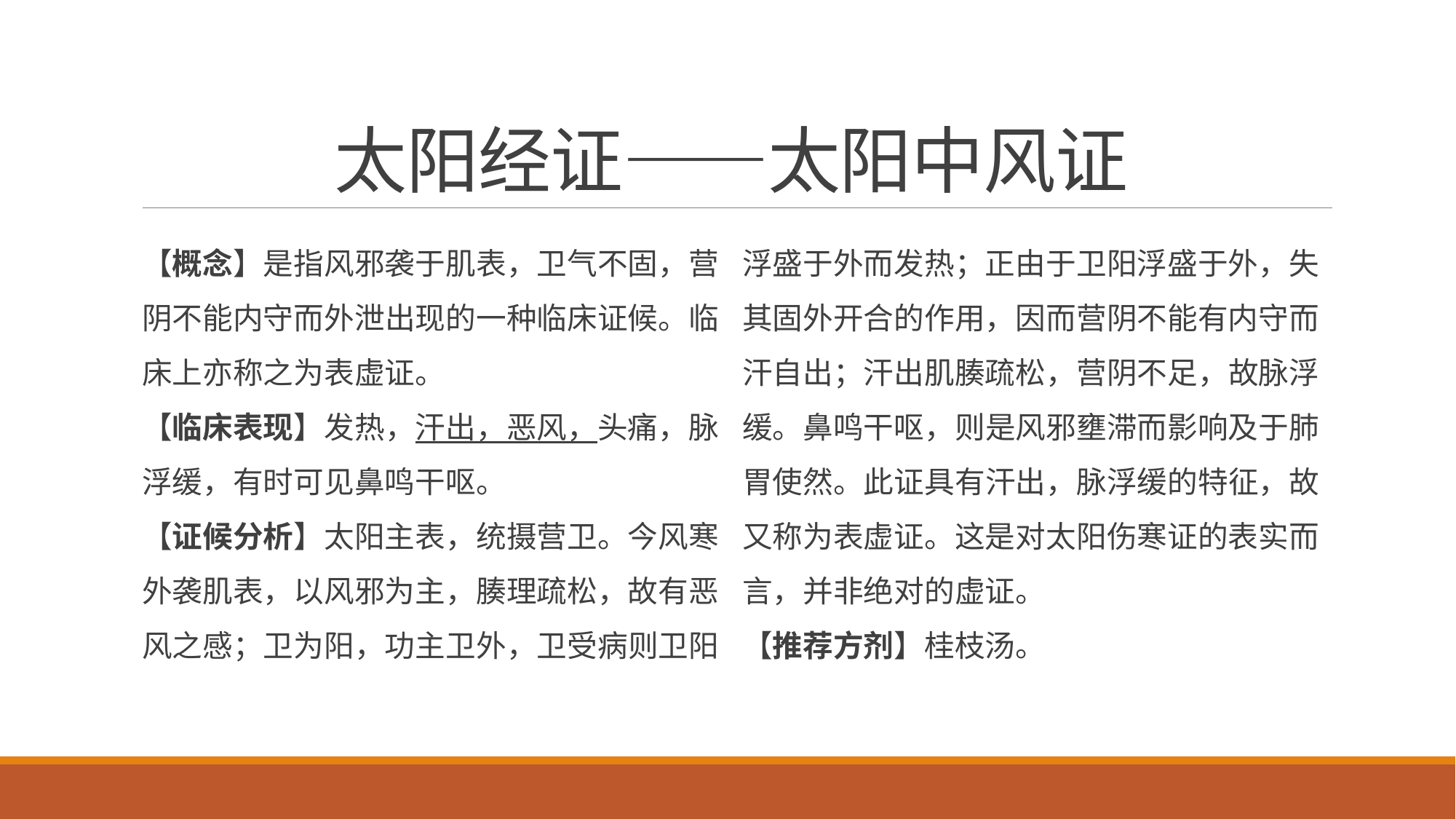

# 太阳经证——太阳中风证
【概念】是指风邪袭于肌表，卫气不固，营阴不能内守而外泄出现的一种临床证候。临床上亦称之为表虚证。
【临床表现】发热，汗出，恶风，头痛，脉浮缓，有时可见鼻鸣干呕。
【证候分析】太阳主表，统摄营卫。今风寒外袭肌表，以风邪为主，腠理疏松，故有恶风之感；卫为阳，功主卫外，卫受病则卫阳浮盛于外而发热；正由于卫阳浮盛于外，失其固外开合的作用，因而营阴不能有内守而汗自出；汗出肌腠疏松，营阴不足，故脉浮缓。鼻鸣干呕，则是风邪壅滞而影响及于肺胃使然。此证具有汗出，脉浮缓的特征，故又称为表虚证。这是对太阳伤寒证的表实而言，并非绝对的虚证。
【推荐方剂】桂枝汤。